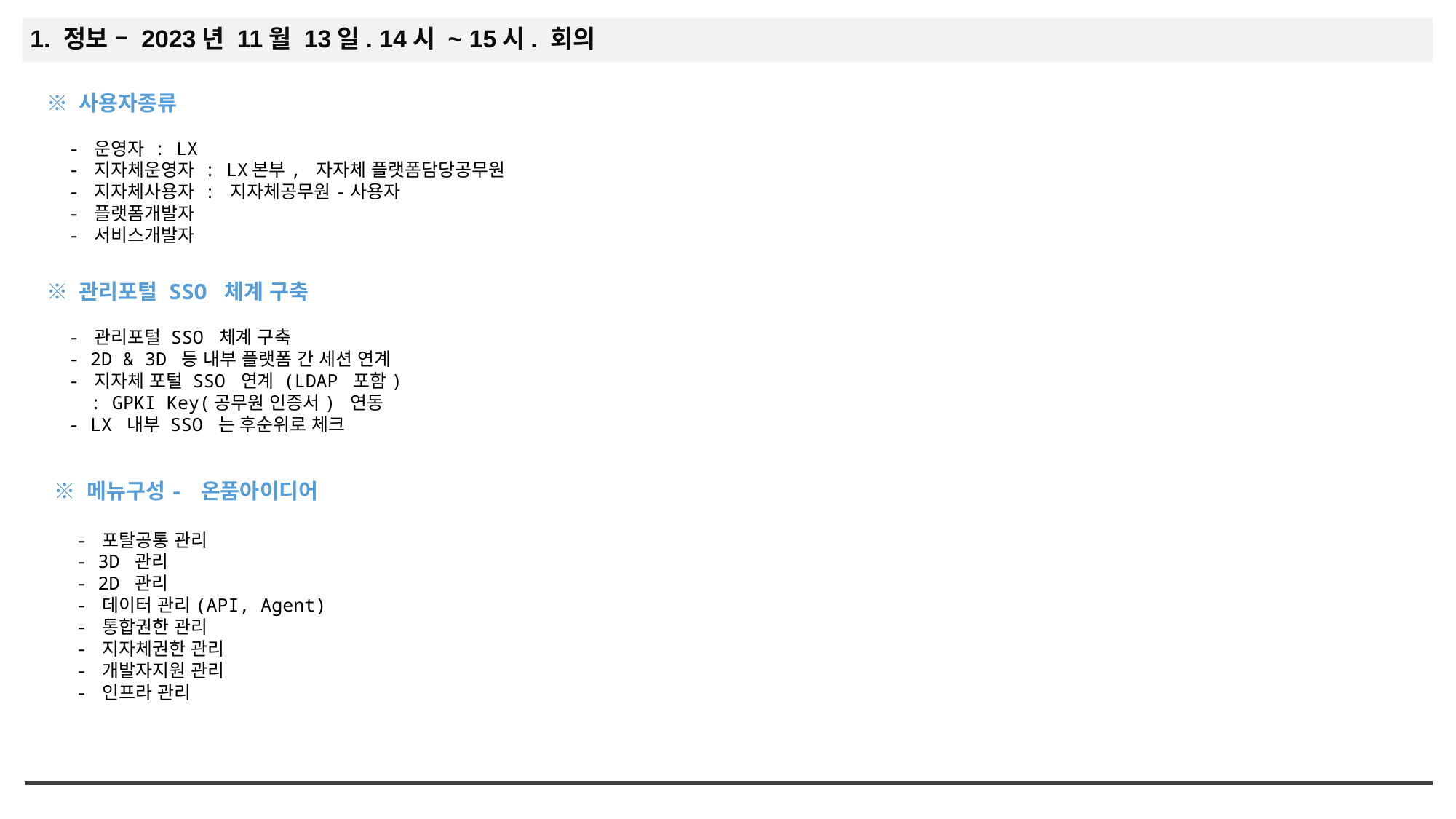

1. 정보 – 2023년 11월 13일. 14시 ~ 15시. 회의
※ 사용자종류

  - 운영자 : LX
  - 지자체운영자 : LX본부, 자자체 플랫폼담당공무원
  - 지자체사용자 : 지자체공무원-사용자
  - 플랫폼개발자
  - 서비스개발자
※ 관리포털 SSO 체계 구축

  - 관리포털 SSO 체계 구축
  - 2D & 3D 등 내부 플랫폼 간 세션 연계
  - 지자체 포털 SSO 연계 (LDAP 포함)
    : GPKI Key(공무원 인증서) 연동
  - LX 내부 SSO 는 후순위로 체크
※ 메뉴구성- 온품아이디어

  - 포탈공통 관리
  - 3D 관리
  - 2D 관리
  - 데이터 관리(API, Agent)
  - 통합권한 관리
  - 지자체권한 관리
  - 개발자지원 관리
  - 인프라 관리